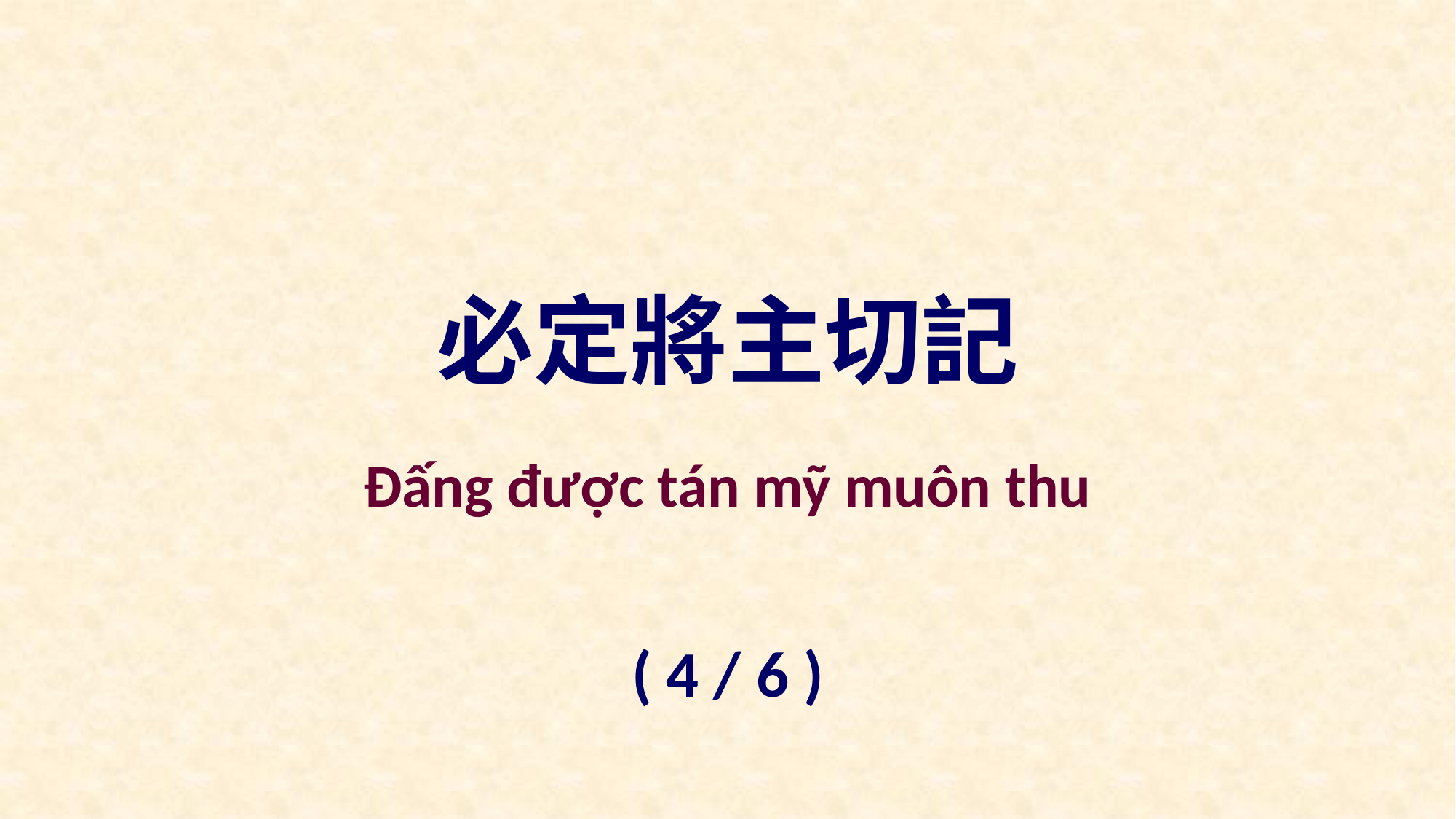

必定將主切記
Đấng được tán mỹ muôn thu
( 4 / 6 )